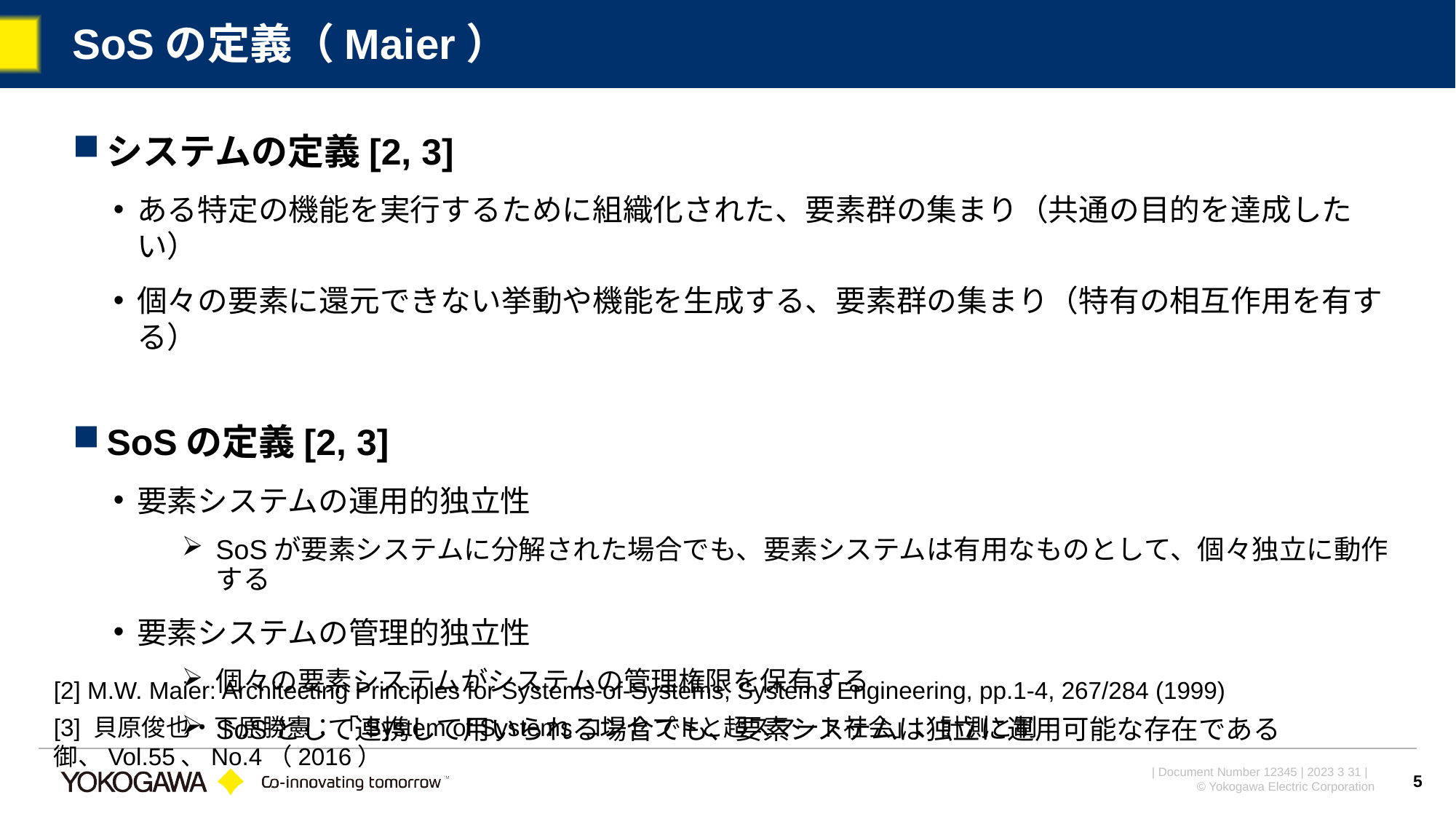

# SoSの定義（Maier）
システムの定義[2, 3]
ある特定の機能を実行するために組織化された、要素群の集まり（共通の目的を達成したい）
個々の要素に還元できない挙動や機能を生成する、要素群の集まり（特有の相互作用を有する）

SoSの定義[2, 3]
要素システムの運用的独立性
SoSが要素システムに分解された場合でも、要素システムは有用なものとして、個々独立に動作する
要素システムの管理的独立性
個々の要素システムがシステムの管理権限を保有する
SoSとして連携して用いられる場合でも、要素システムは独立に運用可能な存在である
[2] M.W. Maier: Architecting Principles for Systems-of-Systems, Systems Engineering, pp.1-4, 267/284 (1999)
[3] 貝原俊也・下原勝憲：「System of Systemsコンセプトと超スマート社会」、計測と制御、Vol.55、No.4（2016）
5